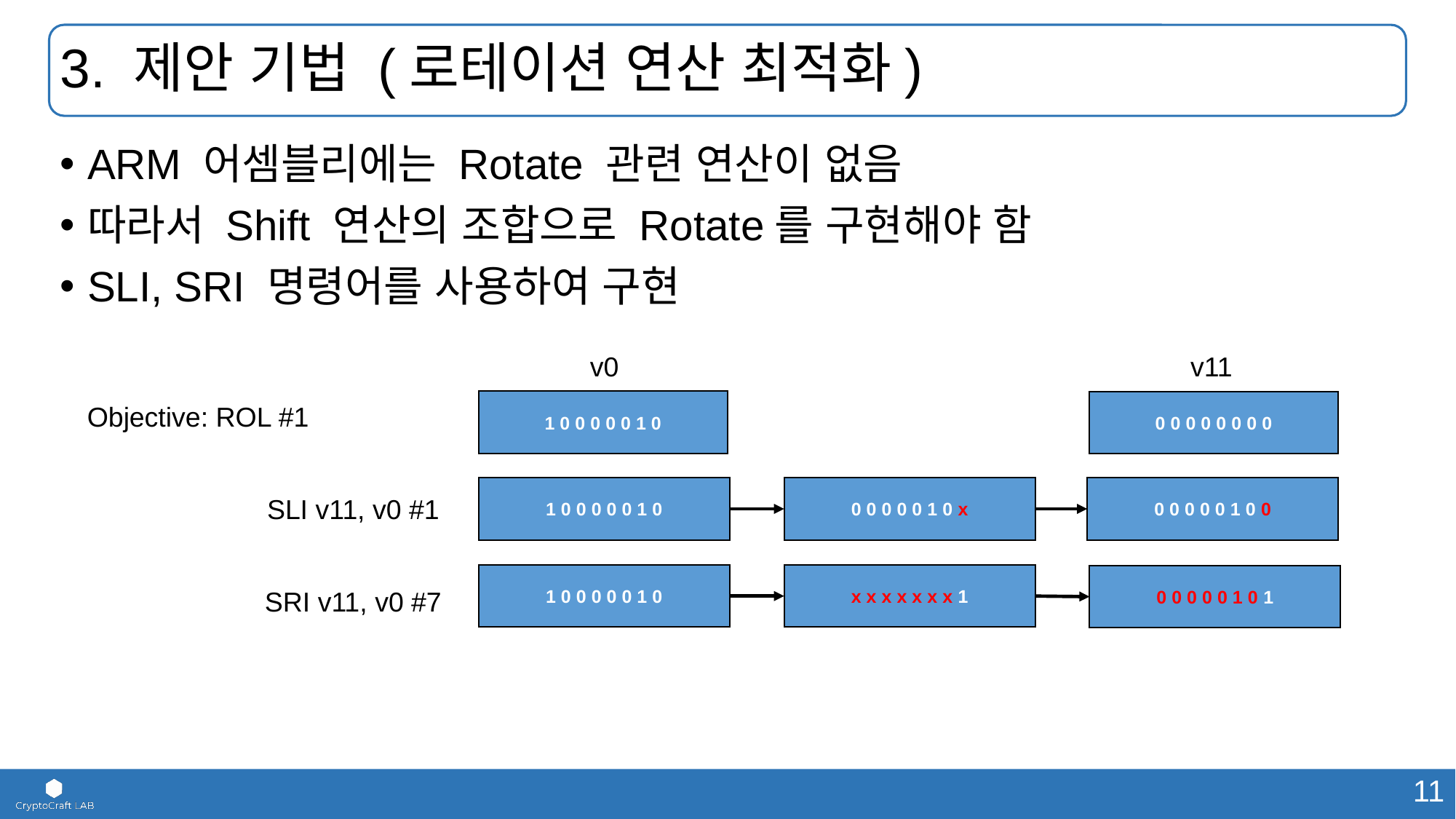

# 3. 제안 기법 (로테이션 연산 최적화)
ARM 어셈블리에는 Rotate 관련 연산이 없음
따라서 Shift 연산의 조합으로 Rotate를 구현해야 함
SLI, SRI 명령어를 사용하여 구현
v0
v11
1 0 0 0 0 0 1 0
0 0 0 0 0 0 0 0
  Objective: ROL #1
1 0 0 0 0 0 1 0
0 0 0 0 0 1 0 x
0 0 0 0 0 1 0 0
SLI v11, v0 #1
1 0 0 0 0 0 1 0
x x x x x x x 1
0 0 0 0 0 1 0 1
SRI v11, v0 #7